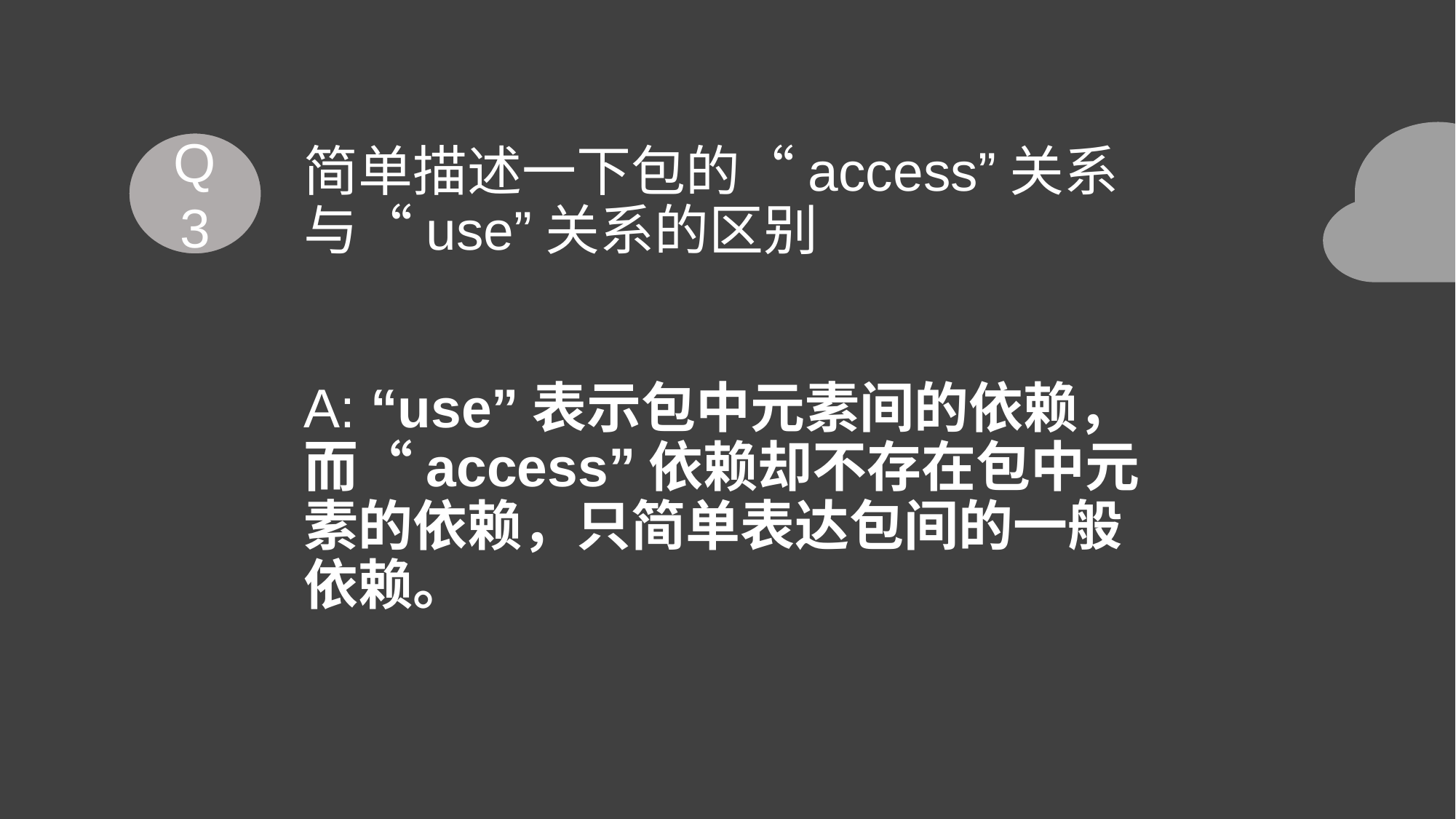

# 简单描述一下包的“access”关系与“use”关系的区别
Q3
A: “use”表示包中元素间的依赖，而“access”依赖却不存在包中元素的依赖，只简单表达包间的一般依赖。